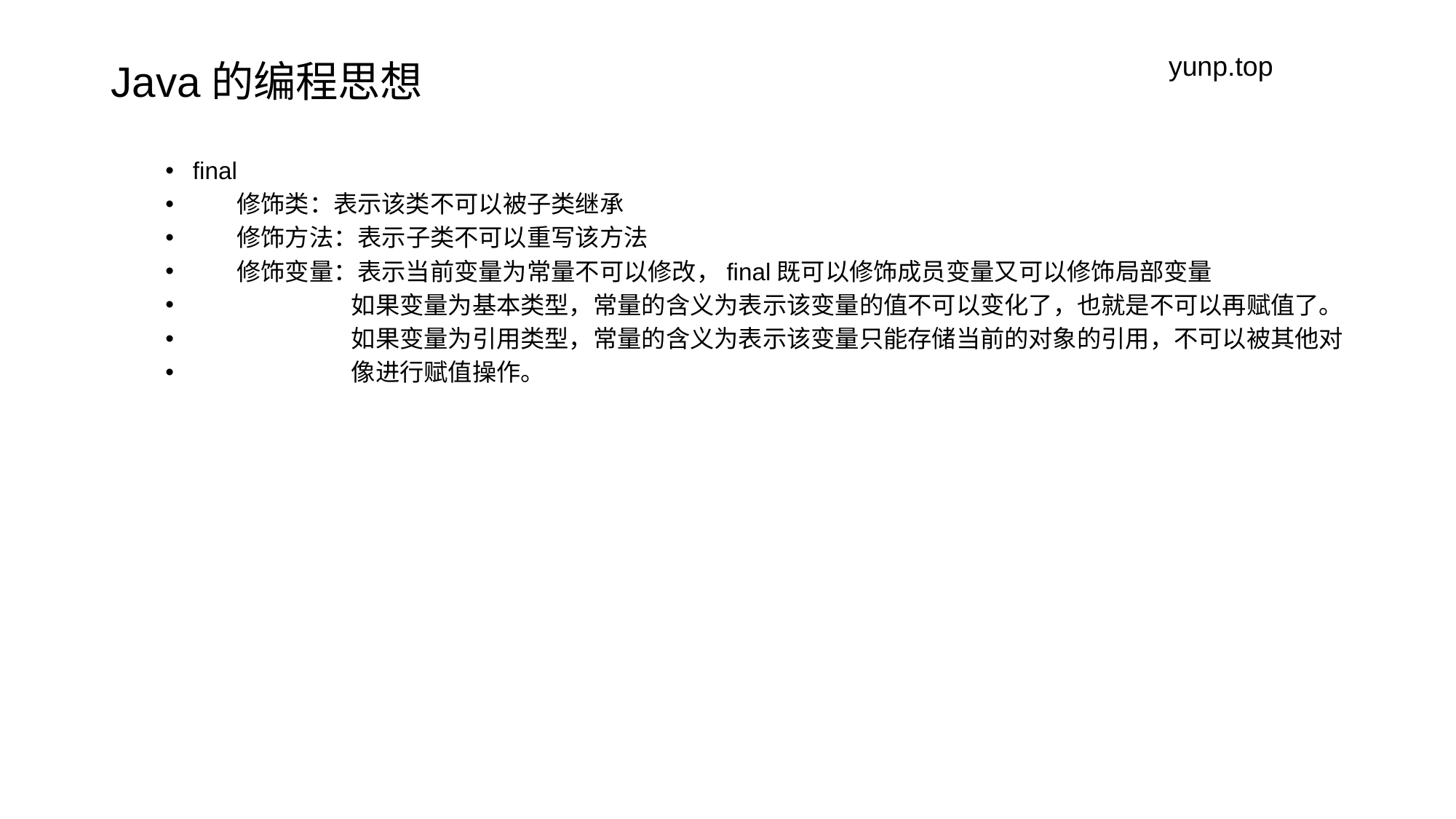

# Java的编程思想
yunp.top
final
       修饰类：表示该类不可以被子类继承
       修饰方法：表示子类不可以重写该方法
       修饰变量：表示当前变量为常量不可以修改，final既可以修饰成员变量又可以修饰局部变量
                            如果变量为基本类型，常量的含义为表示该变量的值不可以变化了，也就是不可以再赋值了。
                            如果变量为引用类型，常量的含义为表示该变量只能存储当前的对象的引用，不可以被其他对
                            像进行赋值操作。